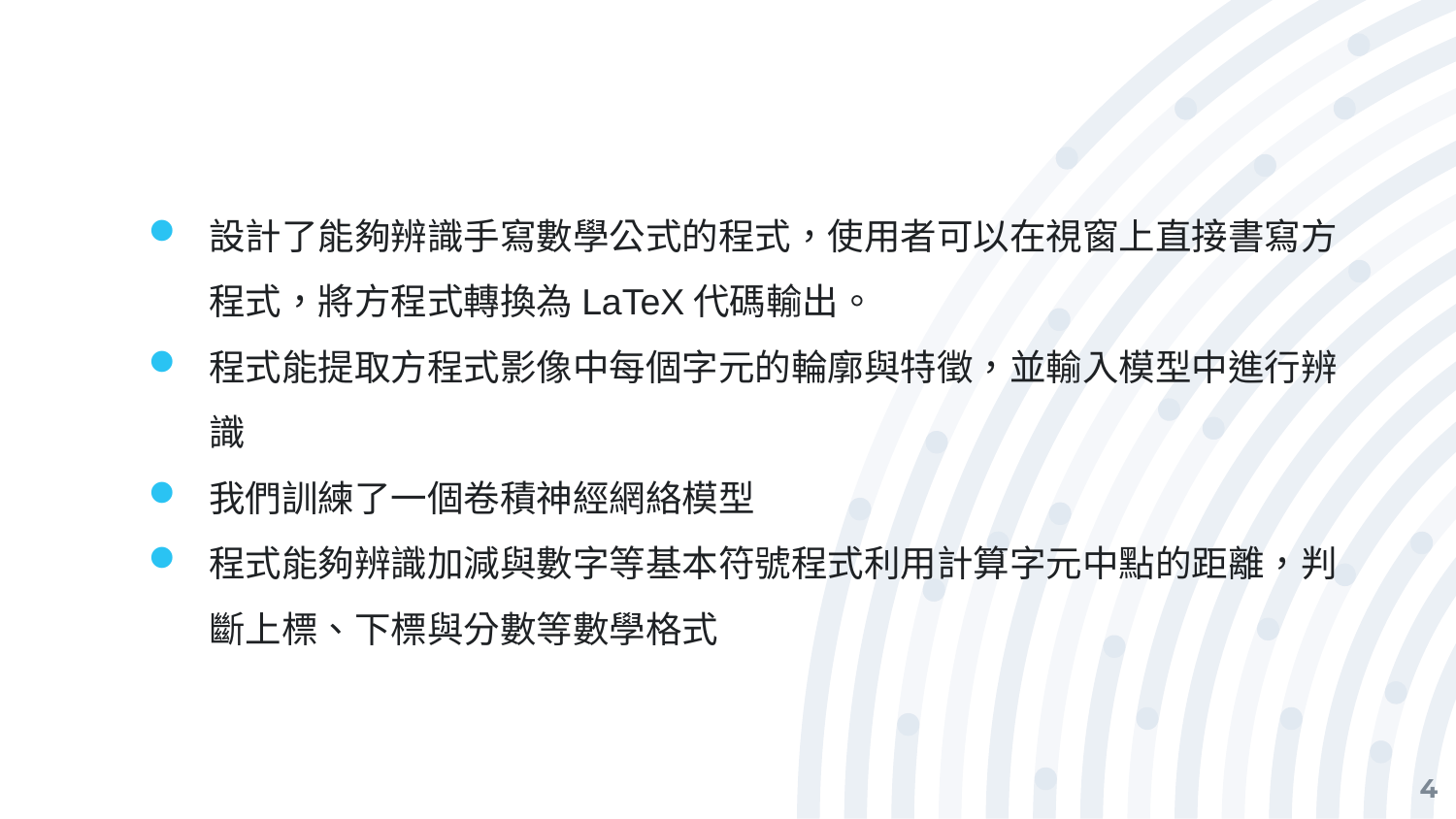

設計了能夠辨識手寫數學公式的程式，使用者可以在視窗上直接書寫方程式，將方程式轉換為LaTeX代碼輸出。
程式能提取方程式影像中每個字元的輪廓與特徵，並輸入模型中進行辨識
我們訓練了一個卷積神經網絡模型
程式能夠辨識加減與數字等基本符號程式利用計算字元中點的距離，判斷上標、下標與分數等數學格式
4